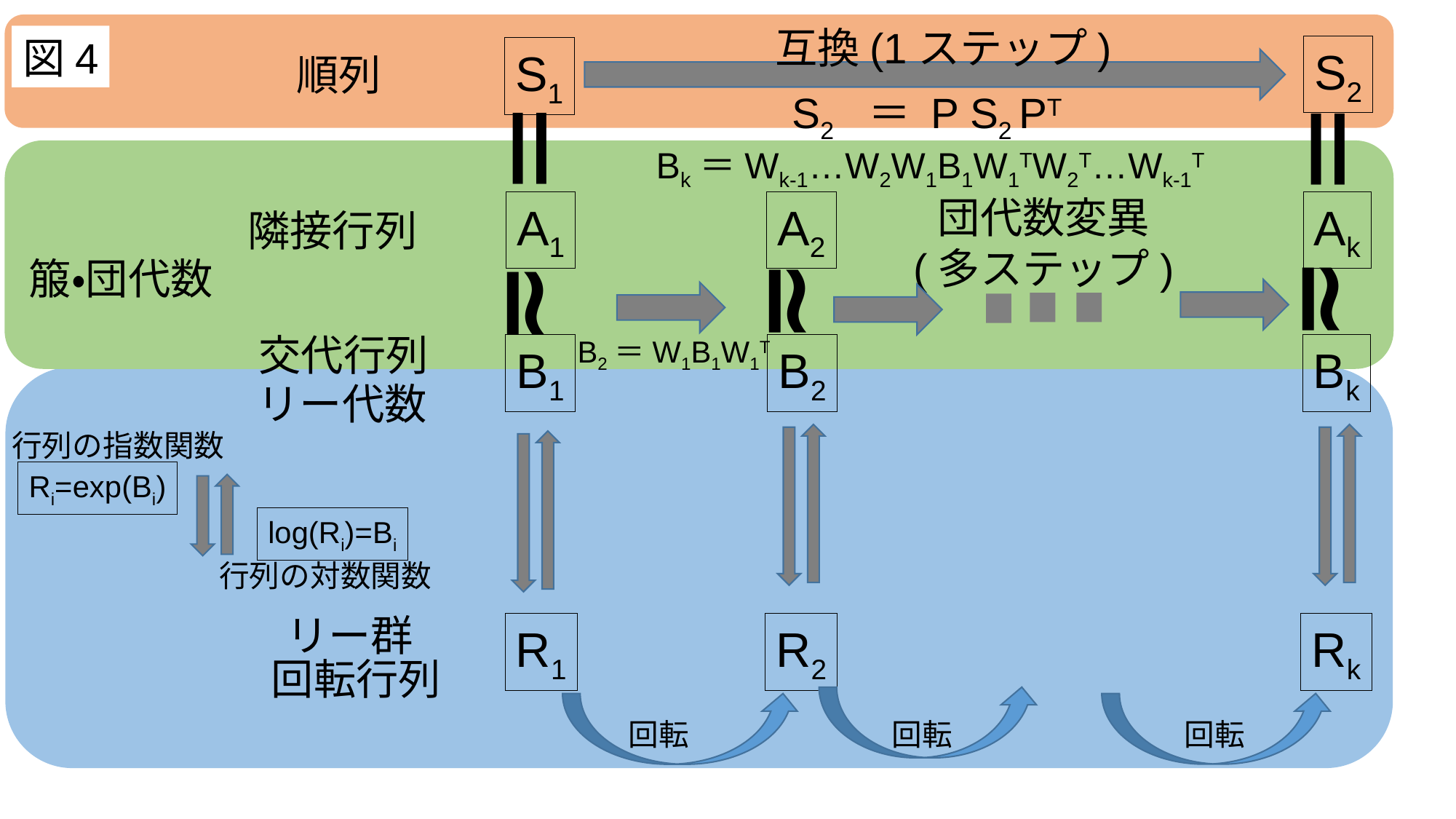

互換(1ステップ)
図4
S2
S1
順列
S2　＝ P S2 PT
＝
＝
Bk＝Wk-1…W2W1B1W1TW2T…Wk-1T

団代数変異
(多ステップ)
A1
A2
Ak
隣接行列
≃
≃
≃
箙・団代数

交代行列
B2＝W1B1W1T
B1
B2
Bk

リー代数
行列の指数関数

Ri=exp(Bi)

log(Ri)=Bi
行列の対数関数
リー群
R1
R2
Rk
回転行列

回転
回転
回転